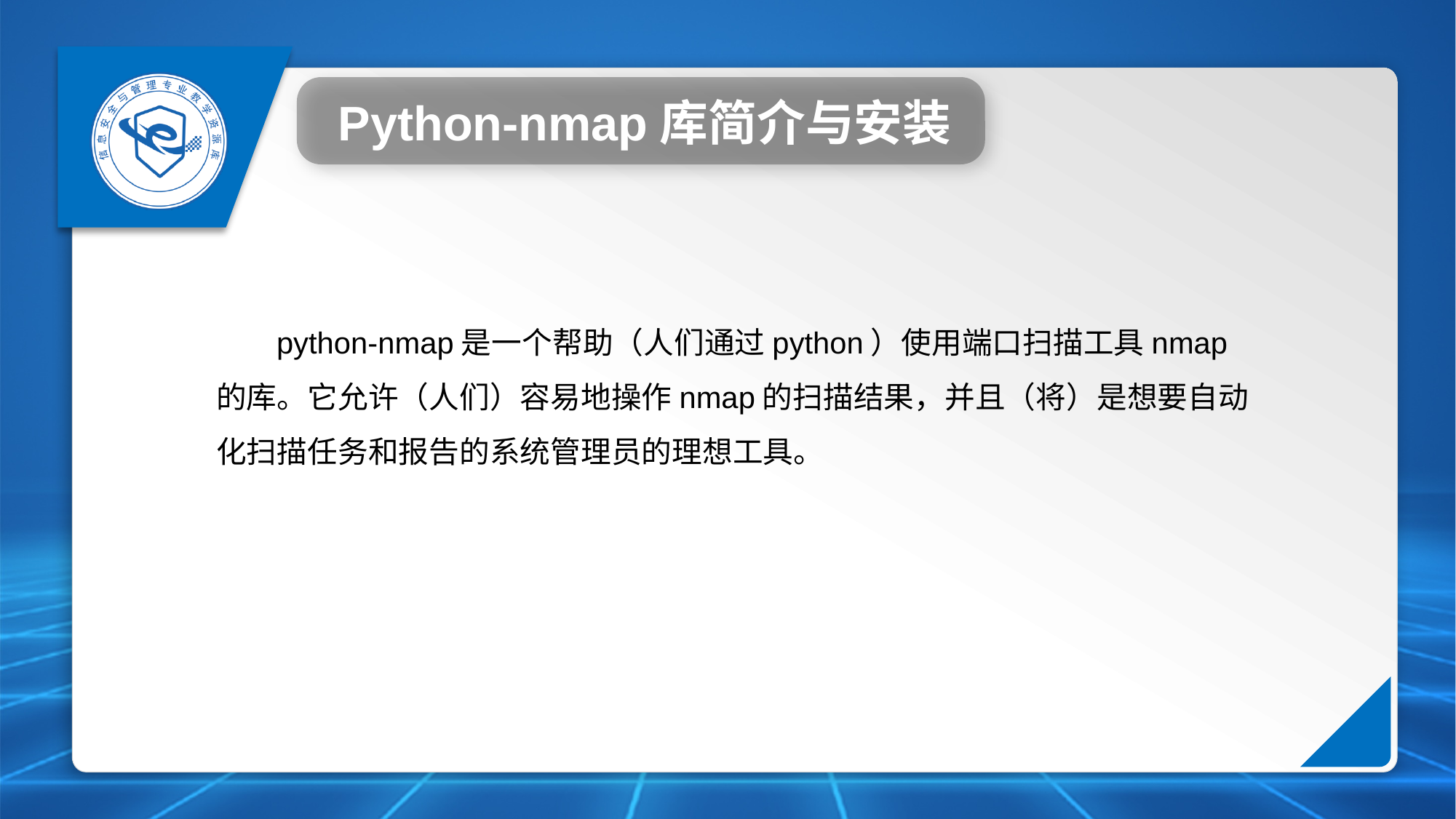

Python-nmap库简介与安装
python-nmap是一个帮助（人们通过python）使用端口扫描工具nmap的库。它允许（人们）容易地操作nmap的扫描结果，并且（将）是想要自动化扫描任务和报告的系统管理员的理想工具。